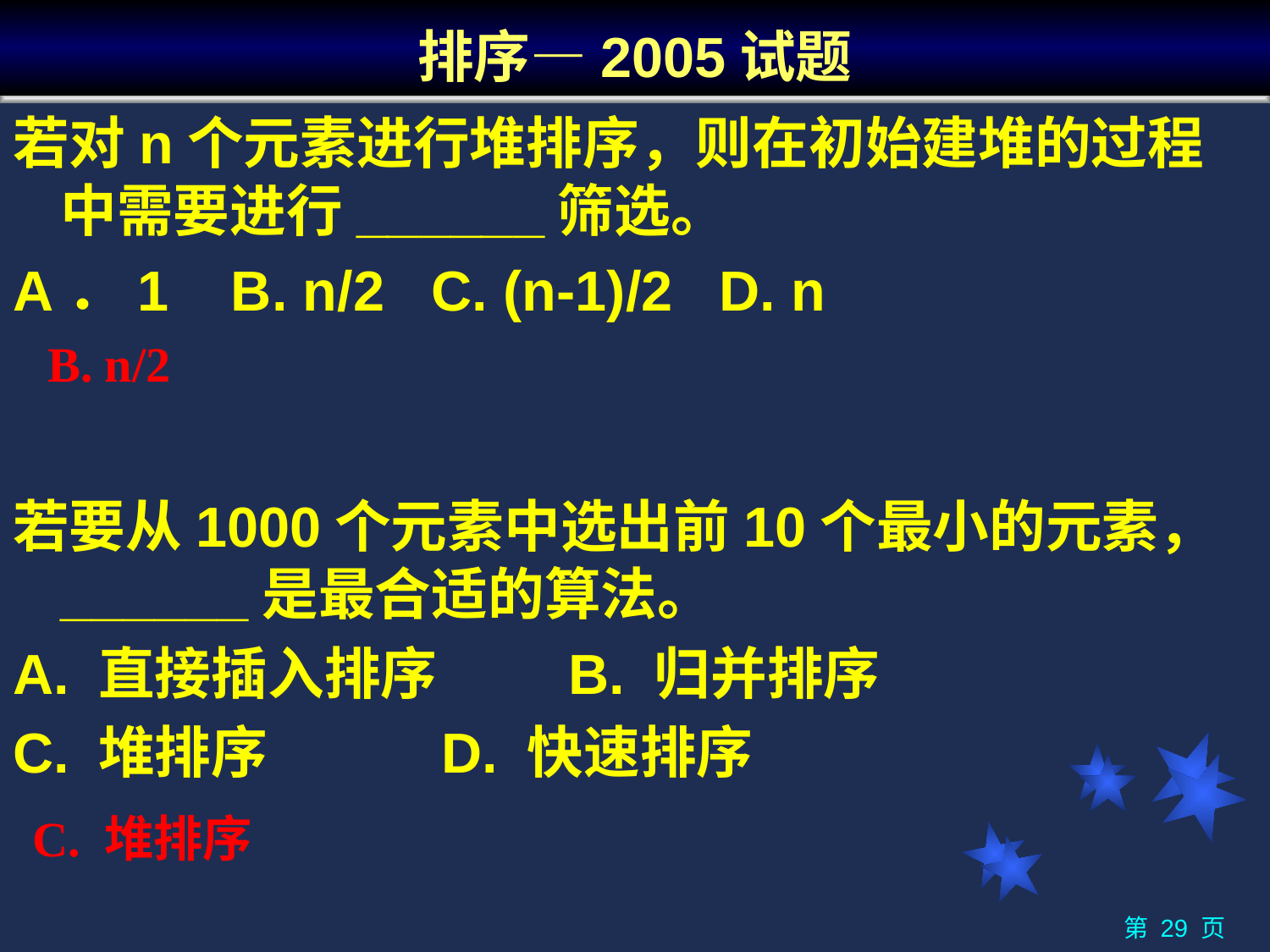

# 排序—2005试题
若对n个元素进行堆排序，则在初始建堆的过程中需要进行______筛选。
A．1    B. n/2   C. (n-1)/2   D. n

若要从1000个元素中选出前10个最小的元素，______是最合适的算法。
A. 直接插入排序		B. 归并排序
C. 堆排序   		D. 快速排序

B. n/2
C. 堆排序
第 29 页